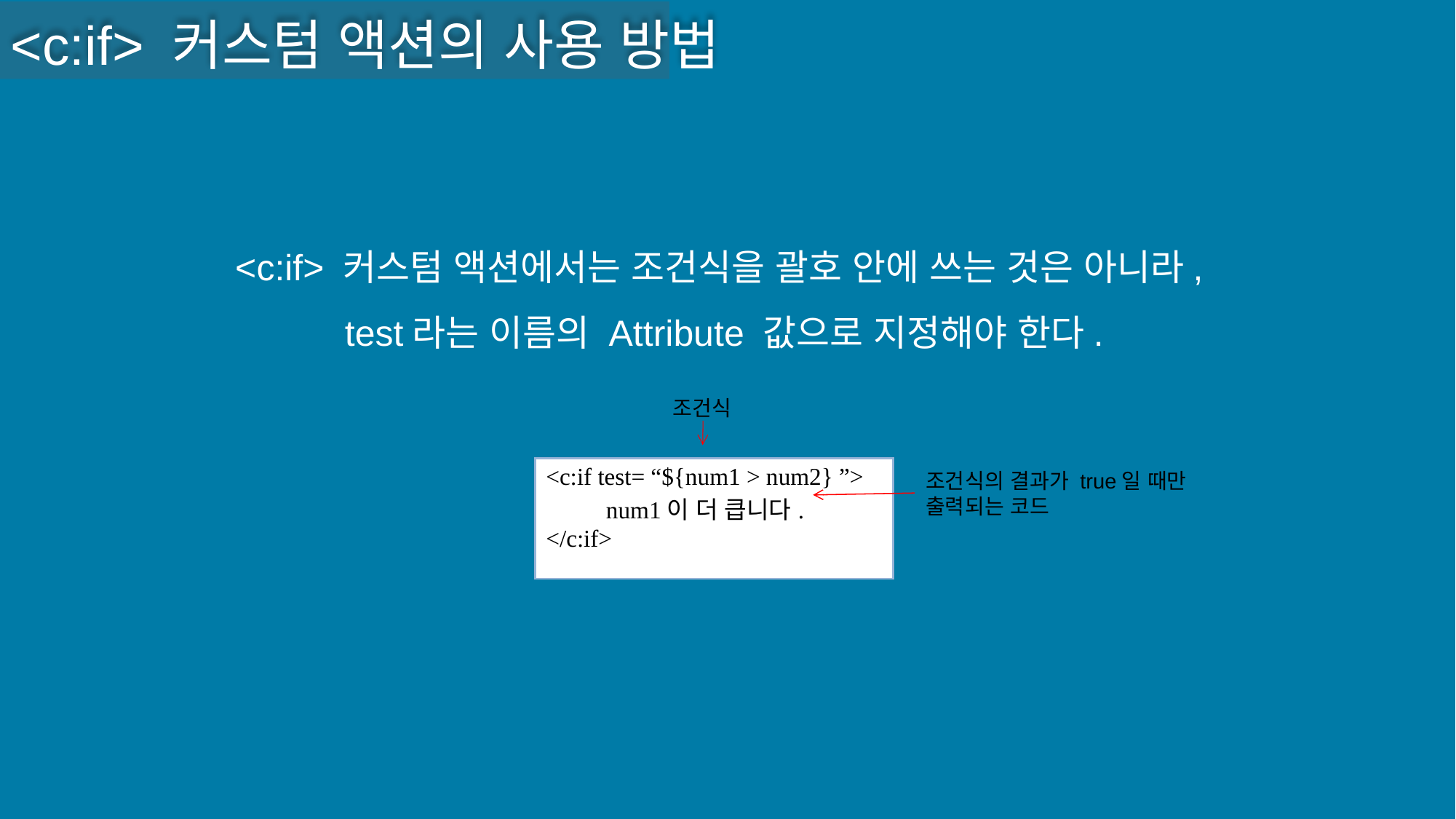

<c:if> 커스텀 액션의 사용 방법

<c:if> 커스텀 액션에서는 조건식을 괄호 안에 쓰는 것은 아니라,
test라는 이름의 Attribute 값으로 지정해야 한다.
조건식
| <c:if test= “${num1 > num2} ”> num1이 더 큽니다. </c:if> |
| --- |
조건식의 결과가 true일 때만
출력되는 코드